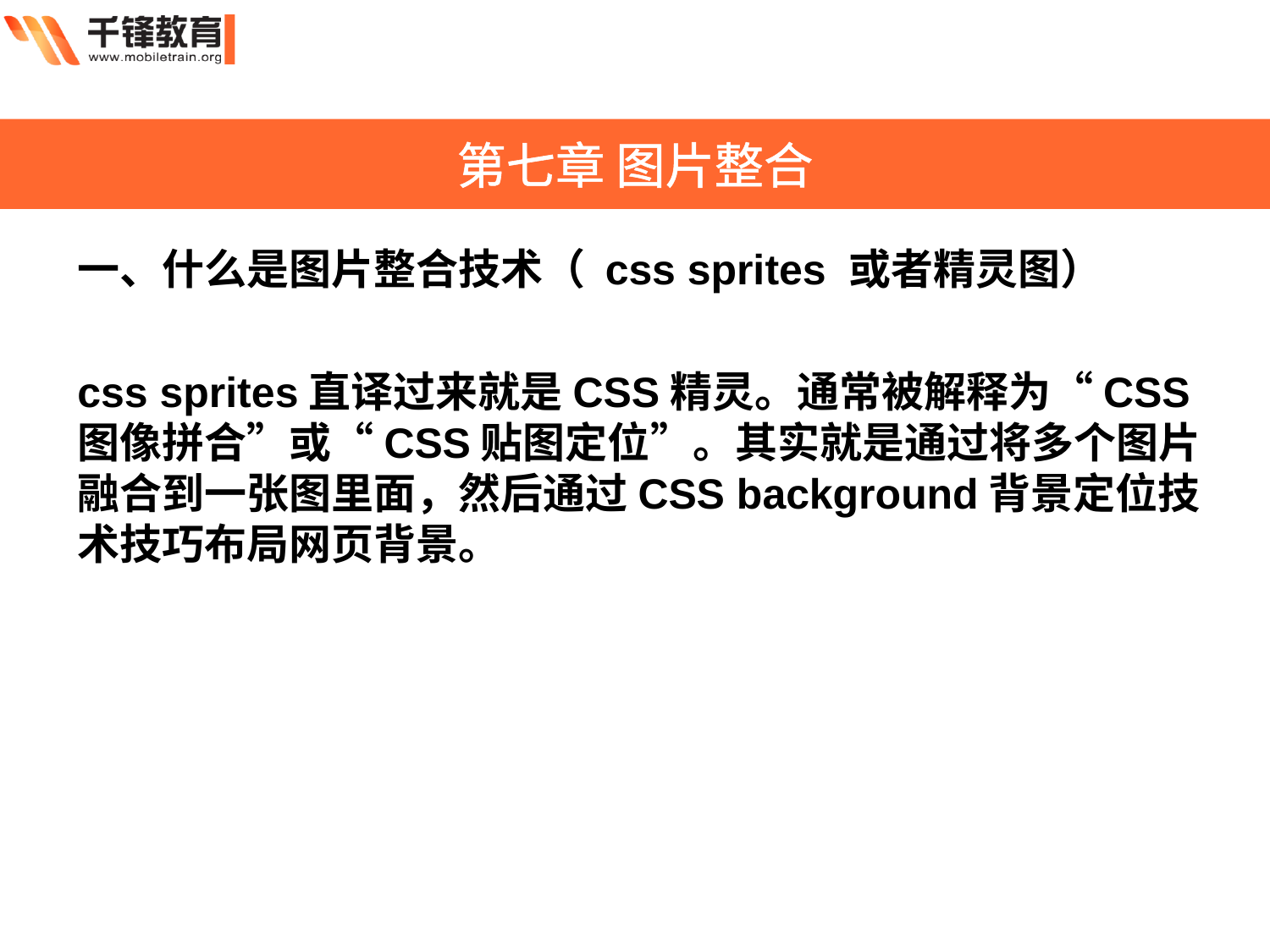

第七章 图片整合
一、什么是图片整合技术（ css sprites 或者精灵图）

css sprites直译过来就是CSS精灵。通常被解释为“CSS图像拼合”或“CSS贴图定位”。其实就是通过将多个图片融合到一张图里面，然后通过CSS background背景定位技术技巧布局网页背景。